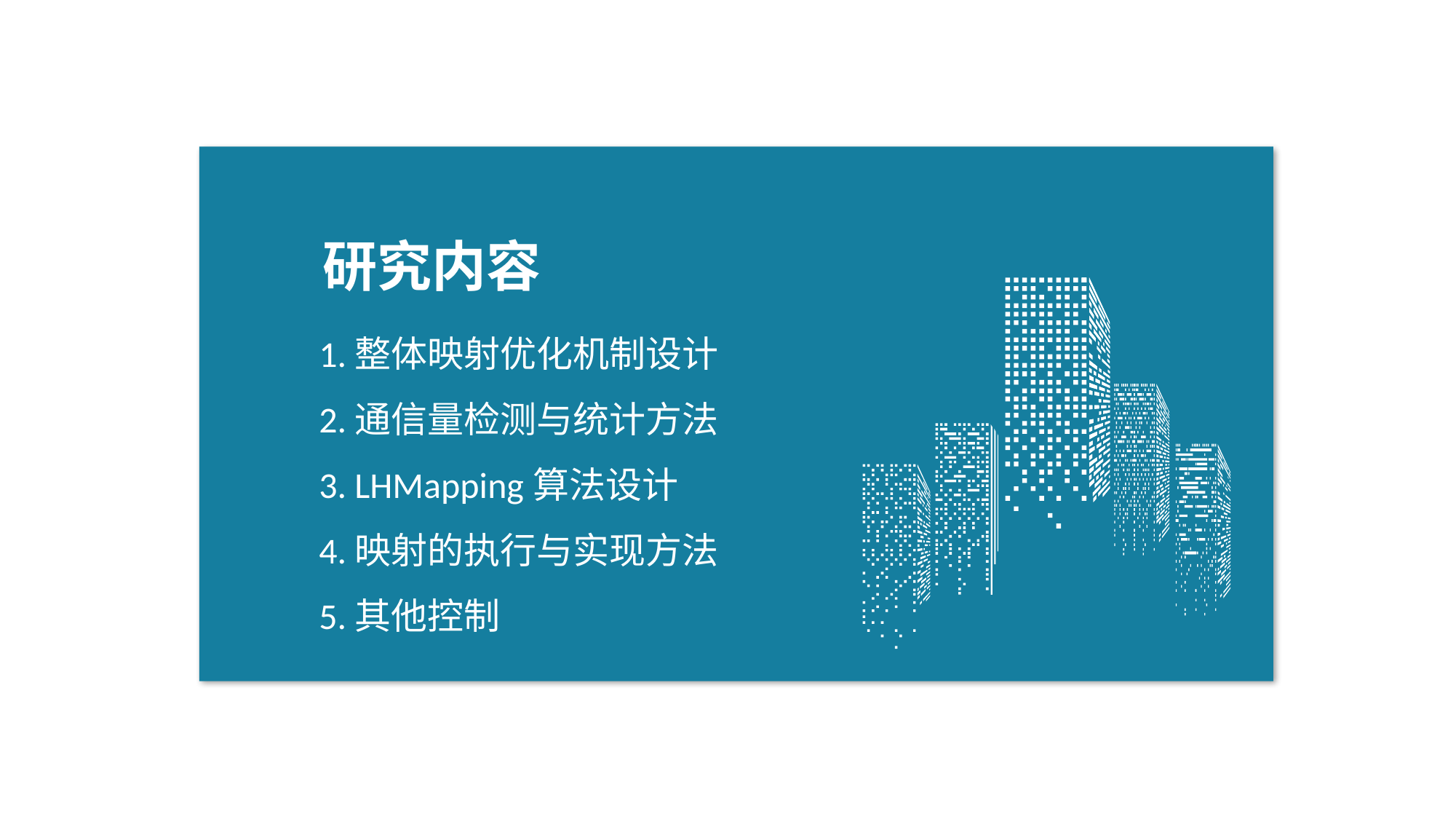

研究内容

1.整体映射优化机制设计
2.通信量检测与统计方法
3. LHMapping算法设计
4.映射的执行与实现方法
5.其他控制